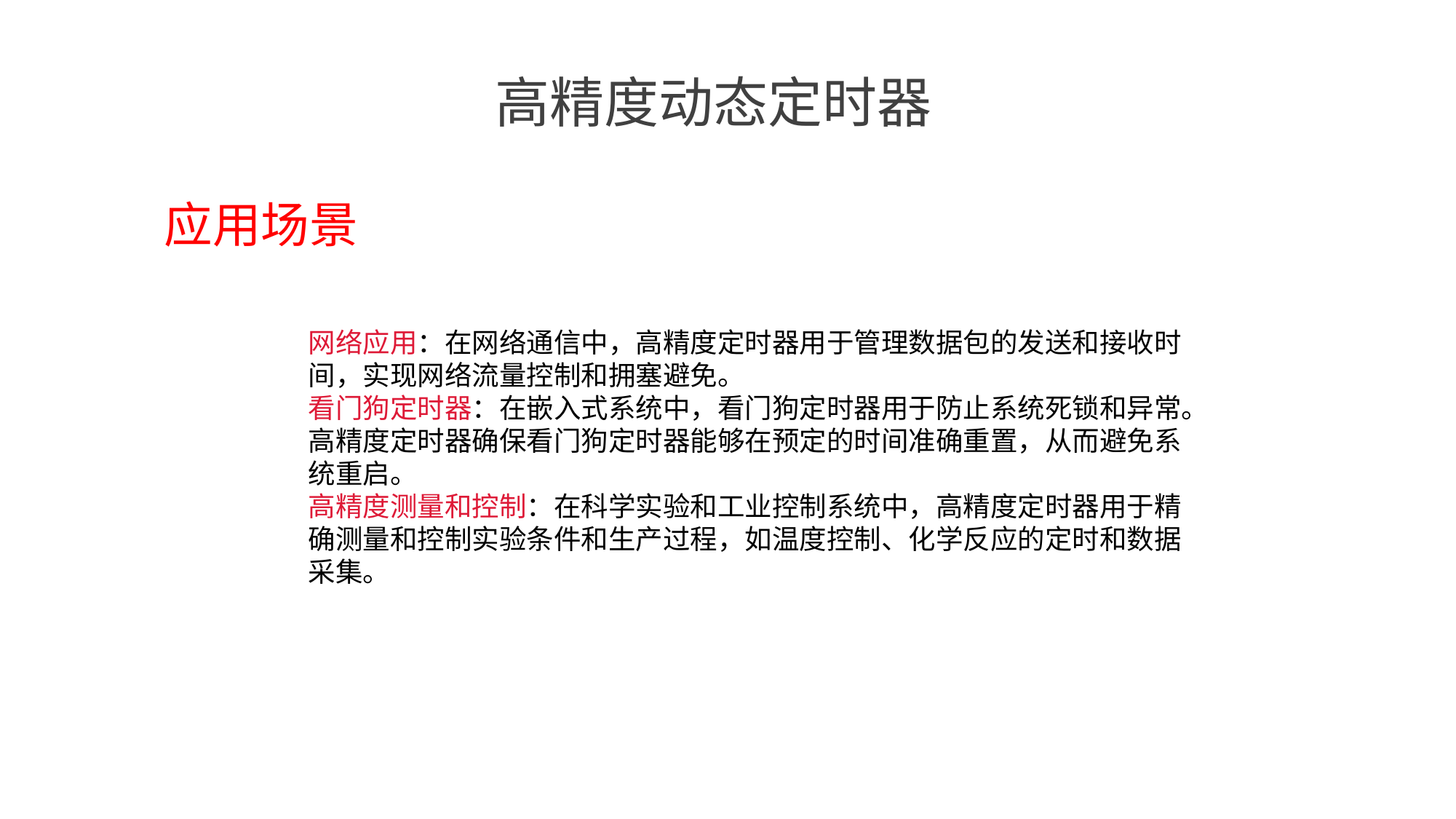

高精度动态定时器

应用场景
网络应用：在网络通信中，高精度定时器用于管理数据包的发送和接收时间，实现网络流量控制和拥塞避免。
看门狗定时器：在嵌入式系统中，看门狗定时器用于防止系统死锁和异常。高精度定时器确保看门狗定时器能够在预定的时间准确重置，从而避免系统重启。
高精度测量和控制：在科学实验和工业控制系统中，高精度定时器用于精确测量和控制实验条件和生产过程，如温度控制、化学反应的定时和数据采集。